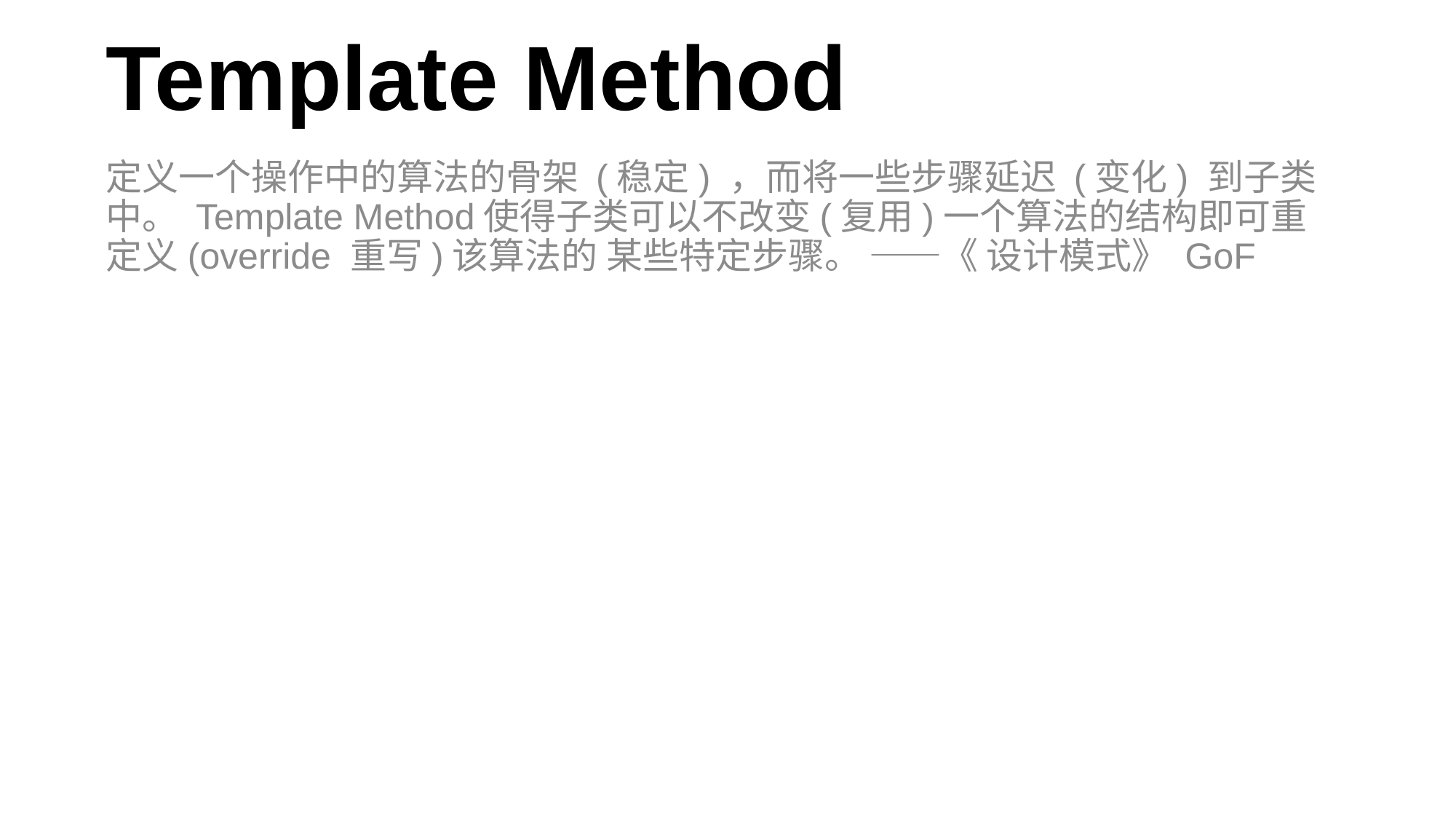

# Template Method
定义一个操作中的算法的骨架 (稳定) ，而将一些步骤延迟 (变化) 到子类中。 Template Method使得子类可以不改变(复用)一个算法的结构即可重定义(override 重写)该算法的 某些特定步骤。 ——《 设计模式》 GoF